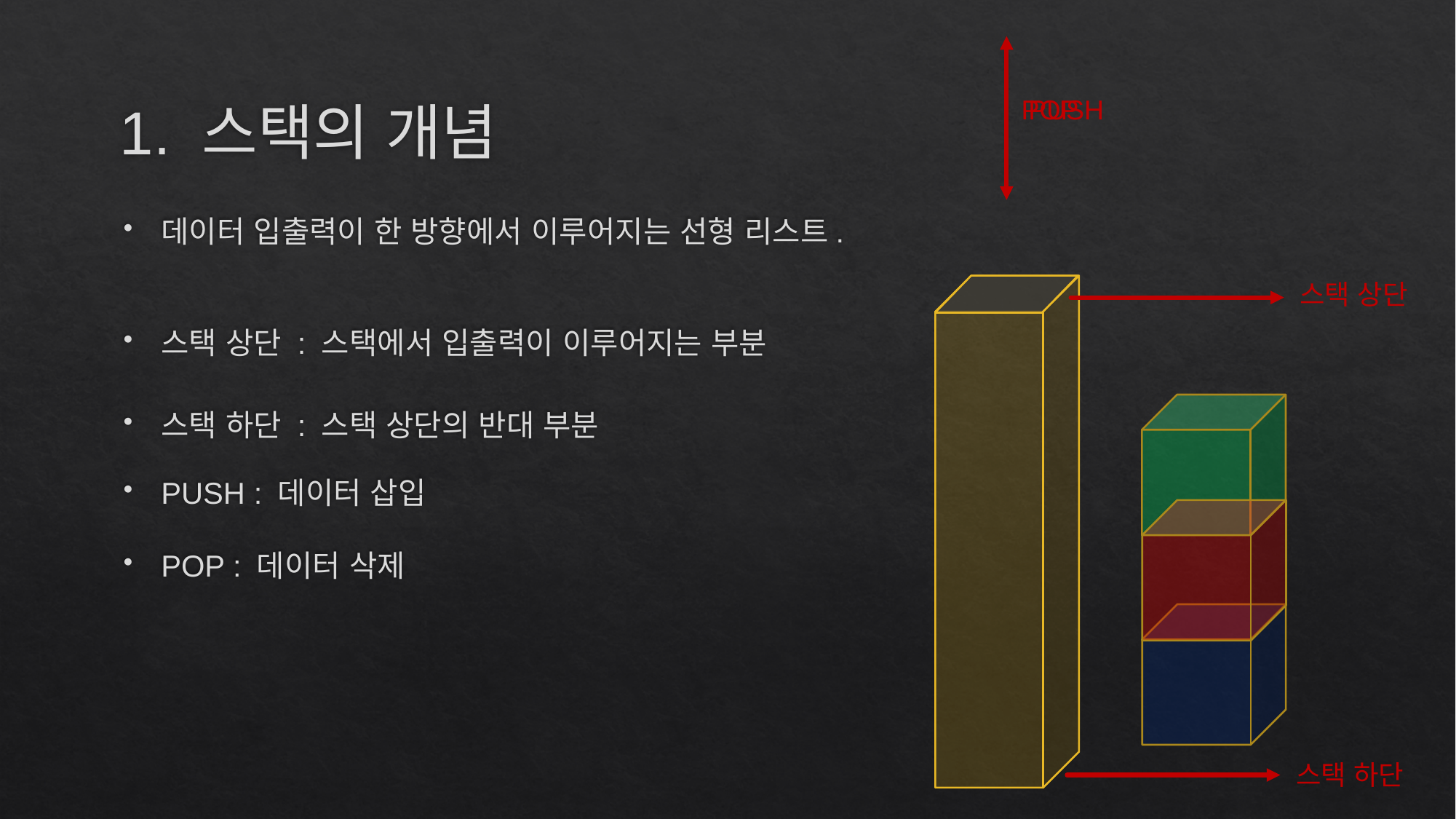

스택 상단 : 스택에서 입출력이 이루어지는 부분
스택 하단 : 스택 상단의 반대 부분
PUSH : 데이터 삽입
POP : 데이터 삭제
POP
PUSH
# 1. 스택의 개념
데이터 입출력이 한 방향에서 이루어지는 선형 리스트.

스택 상단

스택 상단 : 스택에서 입출력이 이루어지는 부분

스택 하단 : 스택 상단의 반대 부분
PUSH : 데이터 삽입

POP : 데이터 삭제

스택 하단